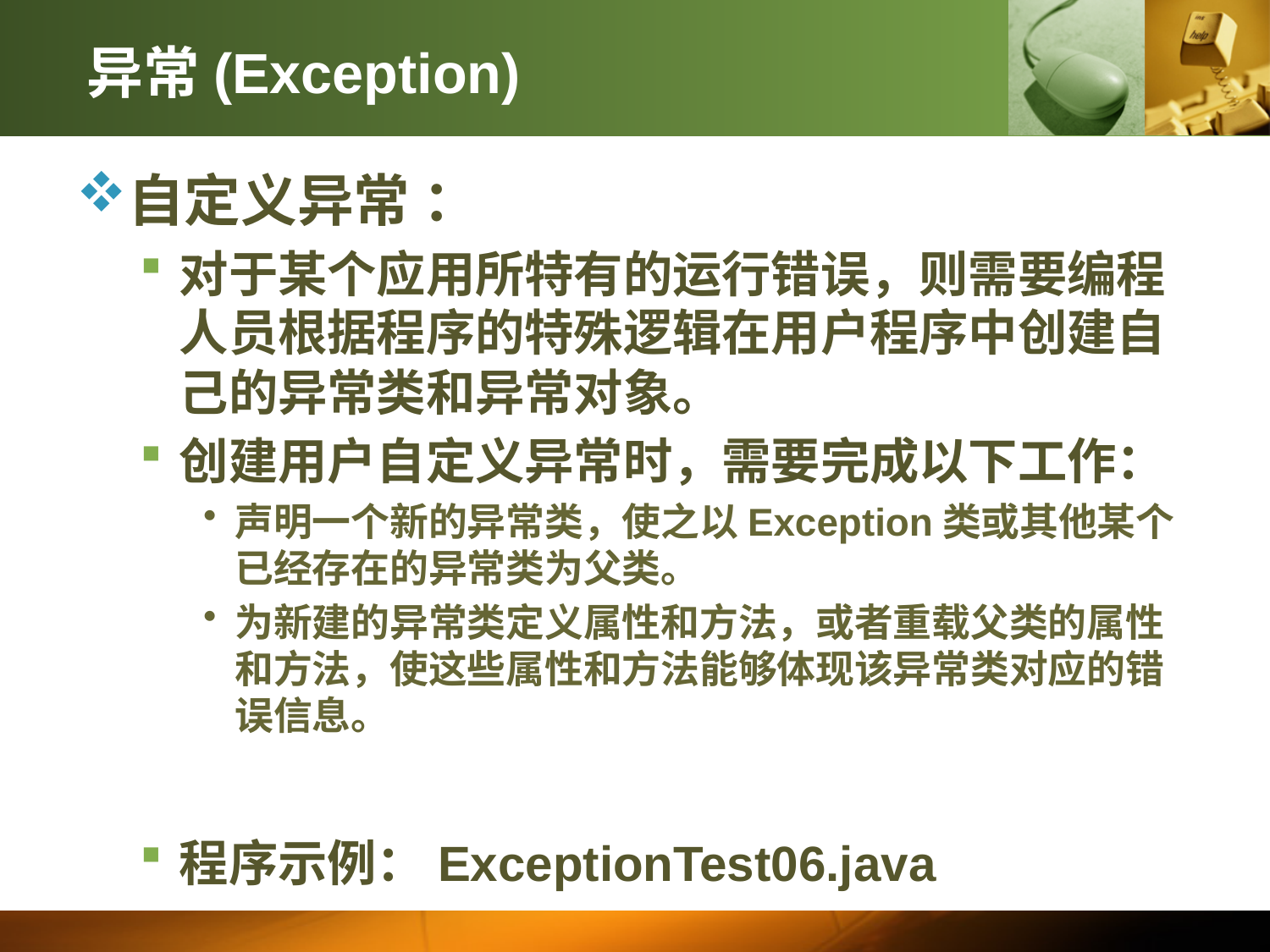

异常(Exception)
自定义异常 ：
对于某个应用所特有的运行错误，则需要编程人员根据程序的特殊逻辑在用户程序中创建自己的异常类和异常对象。
创建用户自定义异常时，需要完成以下工作：
声明一个新的异常类，使之以Exception类或其他某个已经存在的异常类为父类。
为新建的异常类定义属性和方法，或者重载父类的属性和方法，使这些属性和方法能够体现该异常类对应的错误信息。

程序示例：ExceptionTest06.java